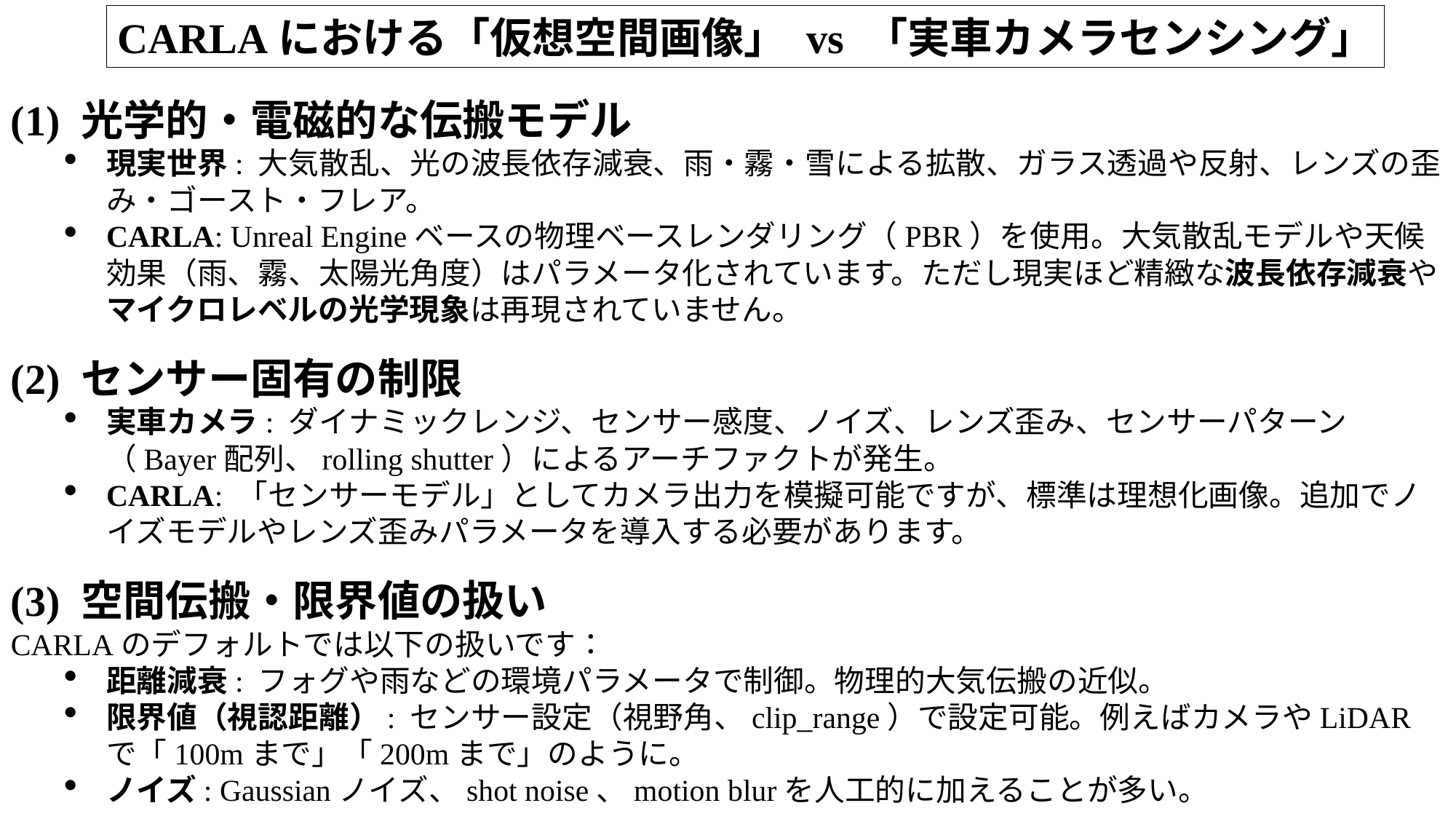

CARLAにおける「仮想空間画像」 vs 「実車カメラセンシング」
(1) 光学的・電磁的な伝搬モデル
現実世界: 大気散乱、光の波長依存減衰、雨・霧・雪による拡散、ガラス透過や反射、レンズの歪み・ゴースト・フレア。
CARLA: Unreal Engineベースの物理ベースレンダリング（PBR）を使用。大気散乱モデルや天候効果（雨、霧、太陽光角度）はパラメータ化されています。ただし現実ほど精緻な波長依存減衰やマイクロレベルの光学現象は再現されていません。
(2) センサー固有の制限
実車カメラ: ダイナミックレンジ、センサー感度、ノイズ、レンズ歪み、センサーパターン（Bayer配列、rolling shutter）によるアーチファクトが発生。
CARLA: 「センサーモデル」としてカメラ出力を模擬可能ですが、標準は理想化画像。追加でノイズモデルやレンズ歪みパラメータを導入する必要があります。
(3) 空間伝搬・限界値の扱い
CARLAのデフォルトでは以下の扱いです：
距離減衰: フォグや雨などの環境パラメータで制御。物理的大気伝搬の近似。
限界値（視認距離）: センサー設定（視野角、clip_range）で設定可能。例えばカメラやLiDARで「100mまで」「200mまで」のように。
ノイズ: Gaussianノイズ、shot noise、motion blurを人工的に加えることが多い。